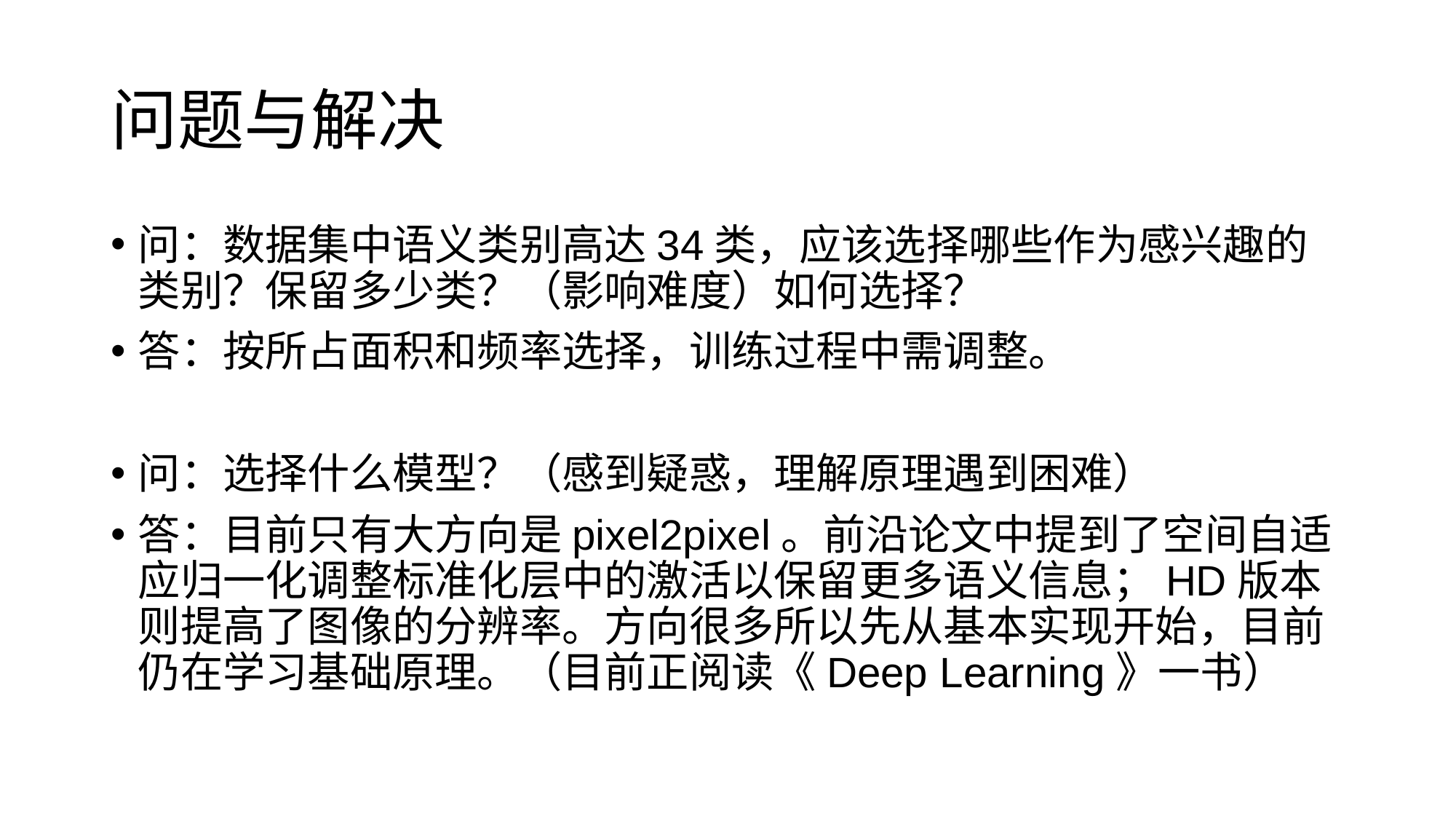

# 问题与解决
问：数据集中语义类别高达34类，应该选择哪些作为感兴趣的类别？保留多少类？（影响难度）如何选择？
答：按所占面积和频率选择，训练过程中需调整。

问：选择什么模型？（感到疑惑，理解原理遇到困难）
答：目前只有大方向是pixel2pixel。前沿论文中提到了空间自适应归一化调整标准化层中的激活以保留更多语义信息；HD版本则提高了图像的分辨率。方向很多所以先从基本实现开始，目前仍在学习基础原理。（目前正阅读《Deep Learning》一书）